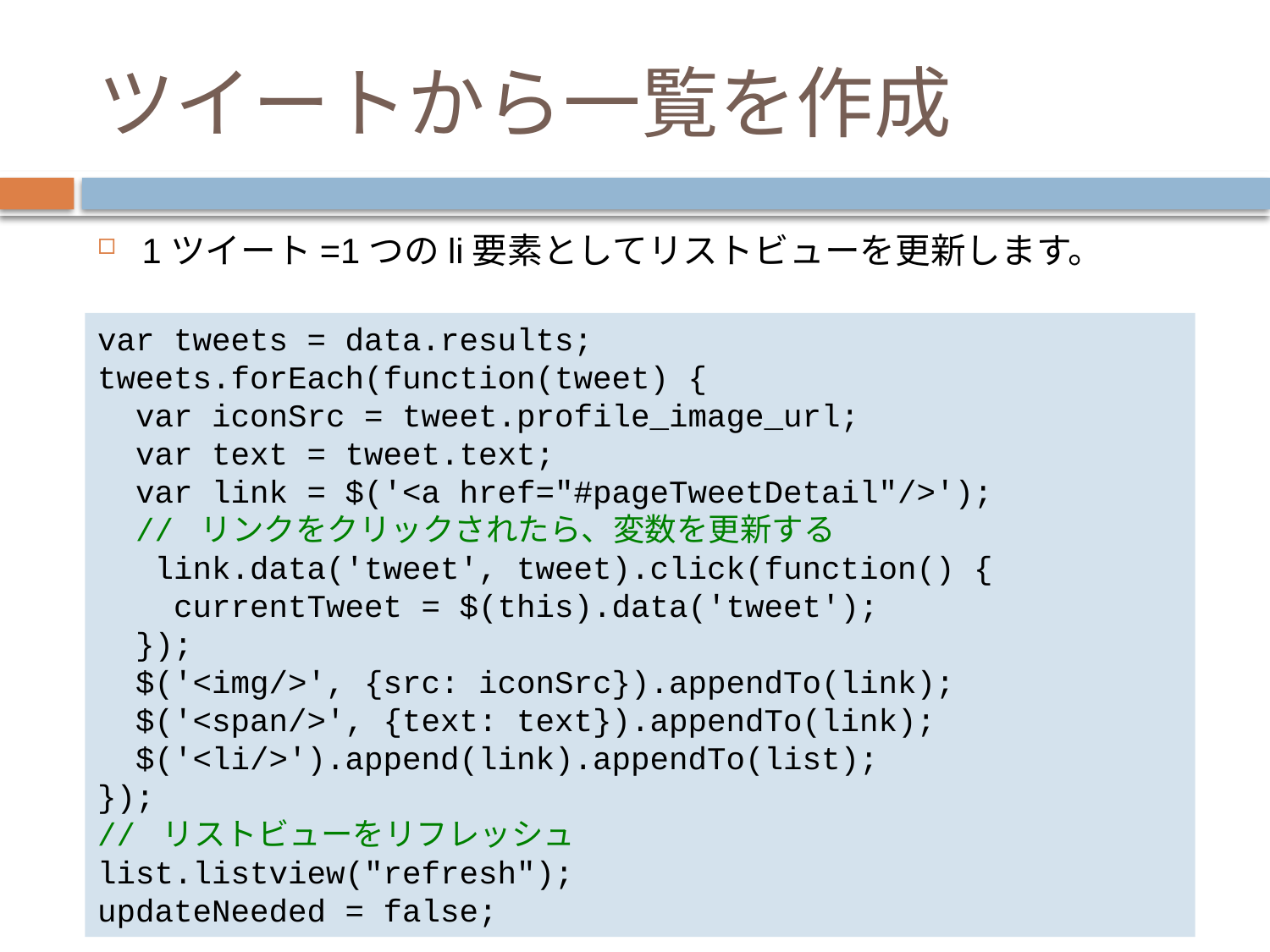

# ツイートから一覧を作成
1ツイート=1つのli要素としてリストビューを更新します。
var tweets = data.results;
tweets.forEach(function(tweet) {
  var iconSrc = tweet.profile_image_url;
  var text = tweet.text;
  var link = $('<a href="#pageTweetDetail"/>');
  // リンクをクリックされたら、変数を更新する
   link.data('tweet', tweet).click(function() {
    currentTweet = $(this).data('tweet');
  });
  $('<img/>', {src: iconSrc}).appendTo(link);
  $('<span/>', {text: text}).appendTo(link);
  $('<li/>').append(link).appendTo(list);
});
// リストビューをリフレッシュ
list.listview("refresh");
updateNeeded = false;